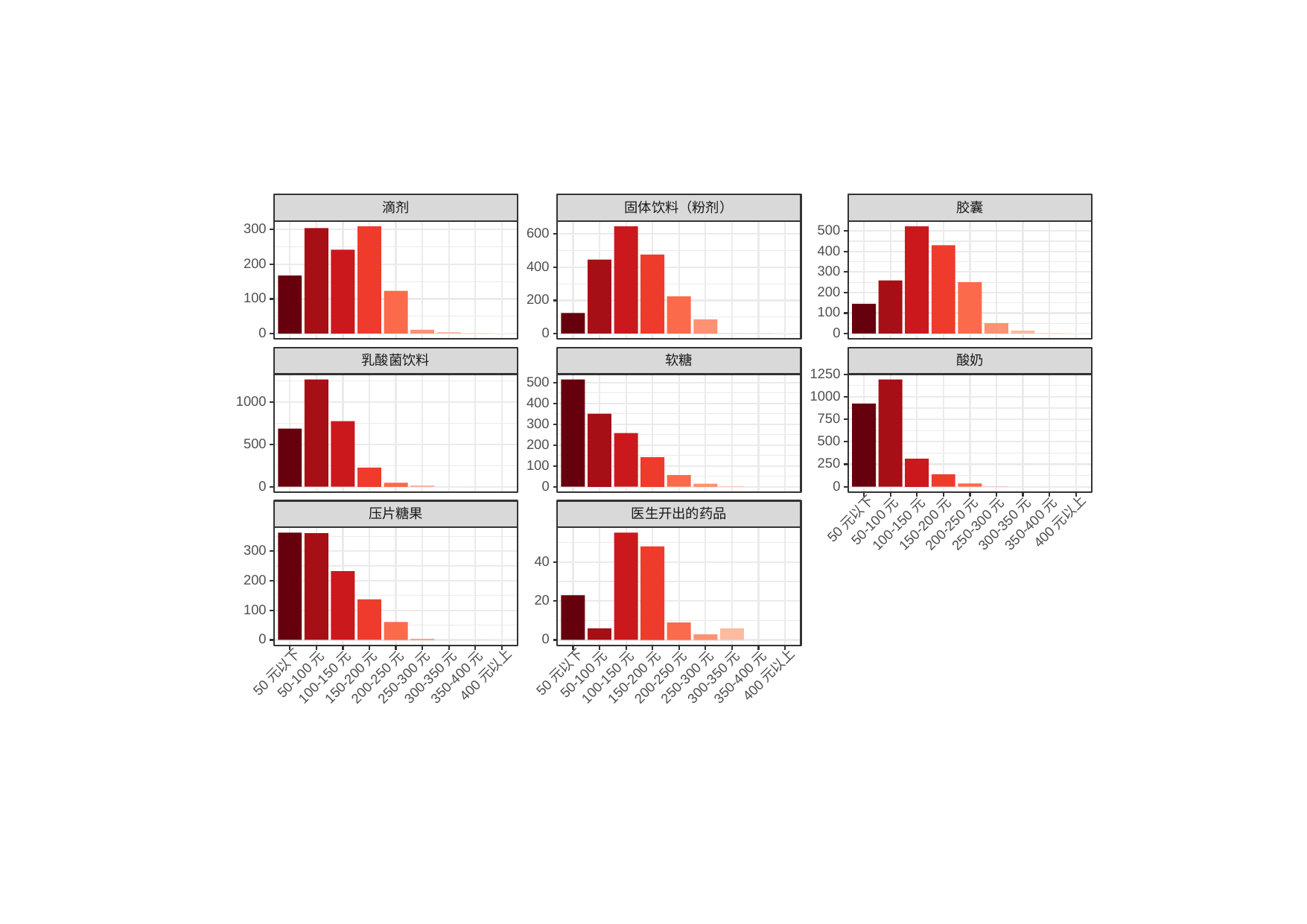

滴剂
固体饮料（粉剂）
胶囊

300
500

600

400

200

400

300

200

100
200

100

0
0
0

乳酸菌饮料
软糖
酸奶
1250

500

1000

1000

400

750
300

500
500
200

250
100

0
0
0

压片糖果
医生开出的药品
50元以下
50-100元
400元以上
250-300元
300-350元
350-400元
100-150元
150-200元
200-250元

300

40

200

20

100

0
0

50元以下
50元以下
50-100元
50-100元
400元以上
400元以上
250-300元
300-350元
350-400元
250-300元
300-350元
350-400元
100-150元
150-200元
200-250元
100-150元
150-200元
200-250元